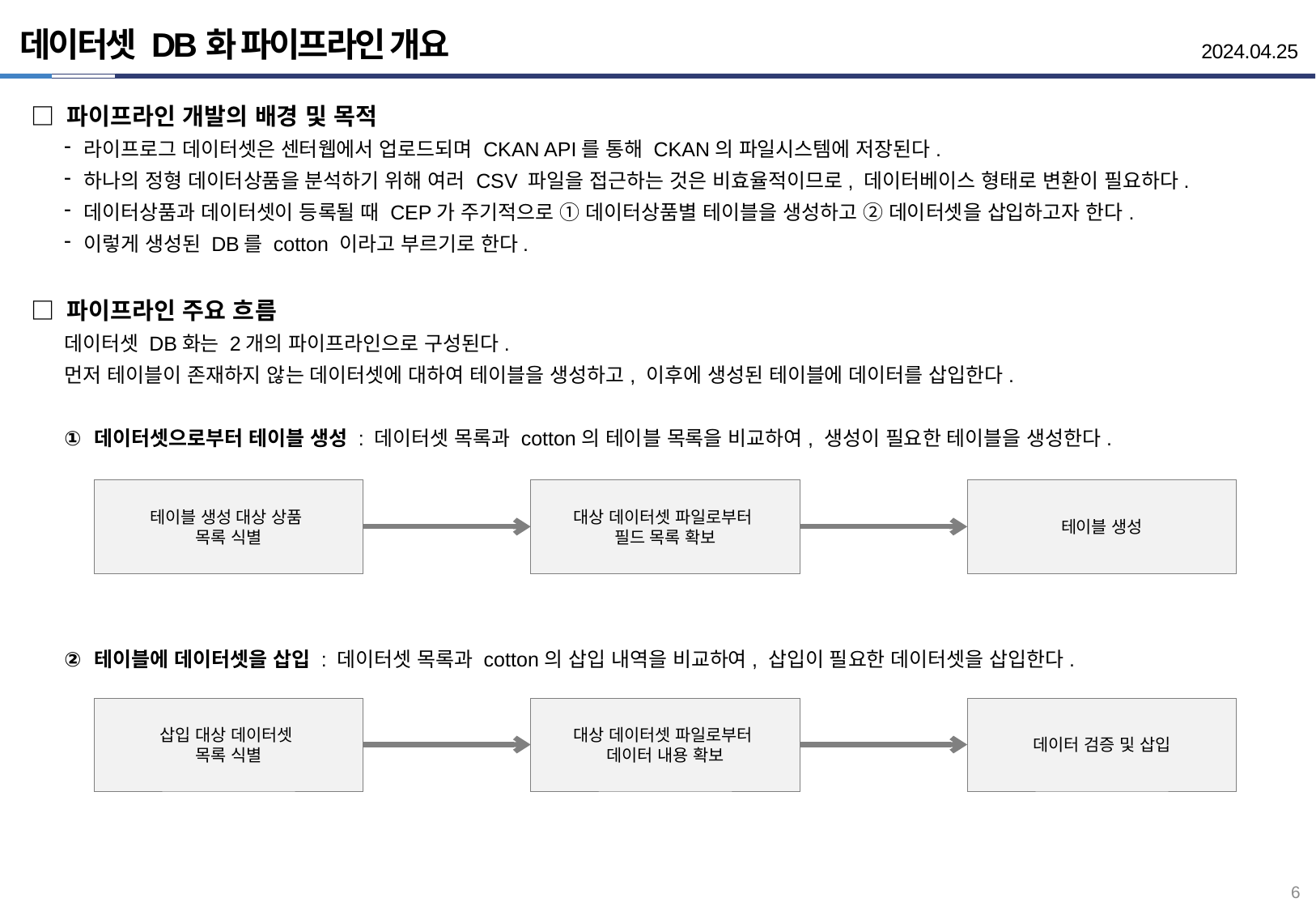

데이터셋 DB화 파이프라인 개요
2024.04.25
□ 파이프라인 개발의 배경 및 목적
라이프로그 데이터셋은 센터웹에서 업로드되며 CKAN API를 통해 CKAN의 파일시스템에 저장된다.
하나의 정형 데이터상품을 분석하기 위해 여러 CSV 파일을 접근하는 것은 비효율적이므로, 데이터베이스 형태로 변환이 필요하다.
데이터상품과 데이터셋이 등록될 때 CEP가 주기적으로 ① 데이터상품별 테이블을 생성하고 ② 데이터셋을 삽입하고자 한다.
이렇게 생성된 DB를 cotton 이라고 부르기로 한다.

□ 파이프라인 주요 흐름
데이터셋 DB화는 2개의 파이프라인으로 구성된다.
먼저 테이블이 존재하지 않는 데이터셋에 대하여 테이블을 생성하고, 이후에 생성된 테이블에 데이터를 삽입한다.

데이터셋으로부터 테이블 생성 : 데이터셋 목록과 cotton의 테이블 목록을 비교하여, 생성이 필요한 테이블을 생성한다.

테이블에 데이터셋을 삽입 : 데이터셋 목록과 cotton의 삽입 내역을 비교하여, 삽입이 필요한 데이터셋을 삽입한다.
테이블 생성 대상 상품
목록 식별
대상 데이터셋 파일로부터
필드 목록 확보
테이블 생성
삽입 대상 데이터셋
목록 식별
대상 데이터셋 파일로부터
데이터 내용 확보
데이터 검증 및 삽입
6